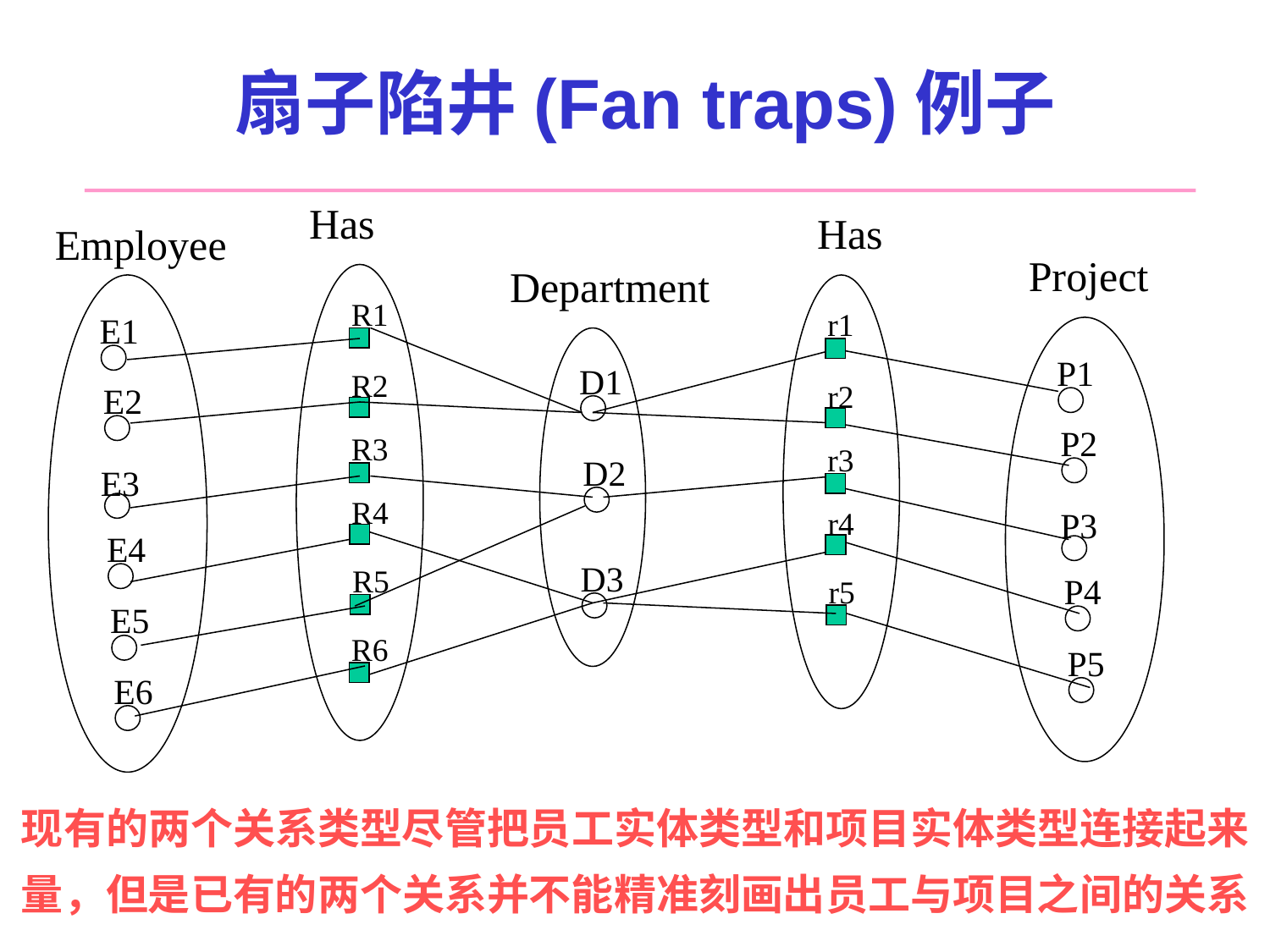

# 扇子陷井(Fan traps)例子
Has
Has
Employee
Project
Department

R1
r1
E1

P1

D1
R2
r2
E2

P2

R3

r3
D2
E3

R4

r4
P3

E4

D3

R5
P4

r5
E5

R6
P5

E6

现有的两个关系类型尽管把员工实体类型和项目实体类型连接起来量，但是已有的两个关系并不能精准刻画出员工与项目之间的关系